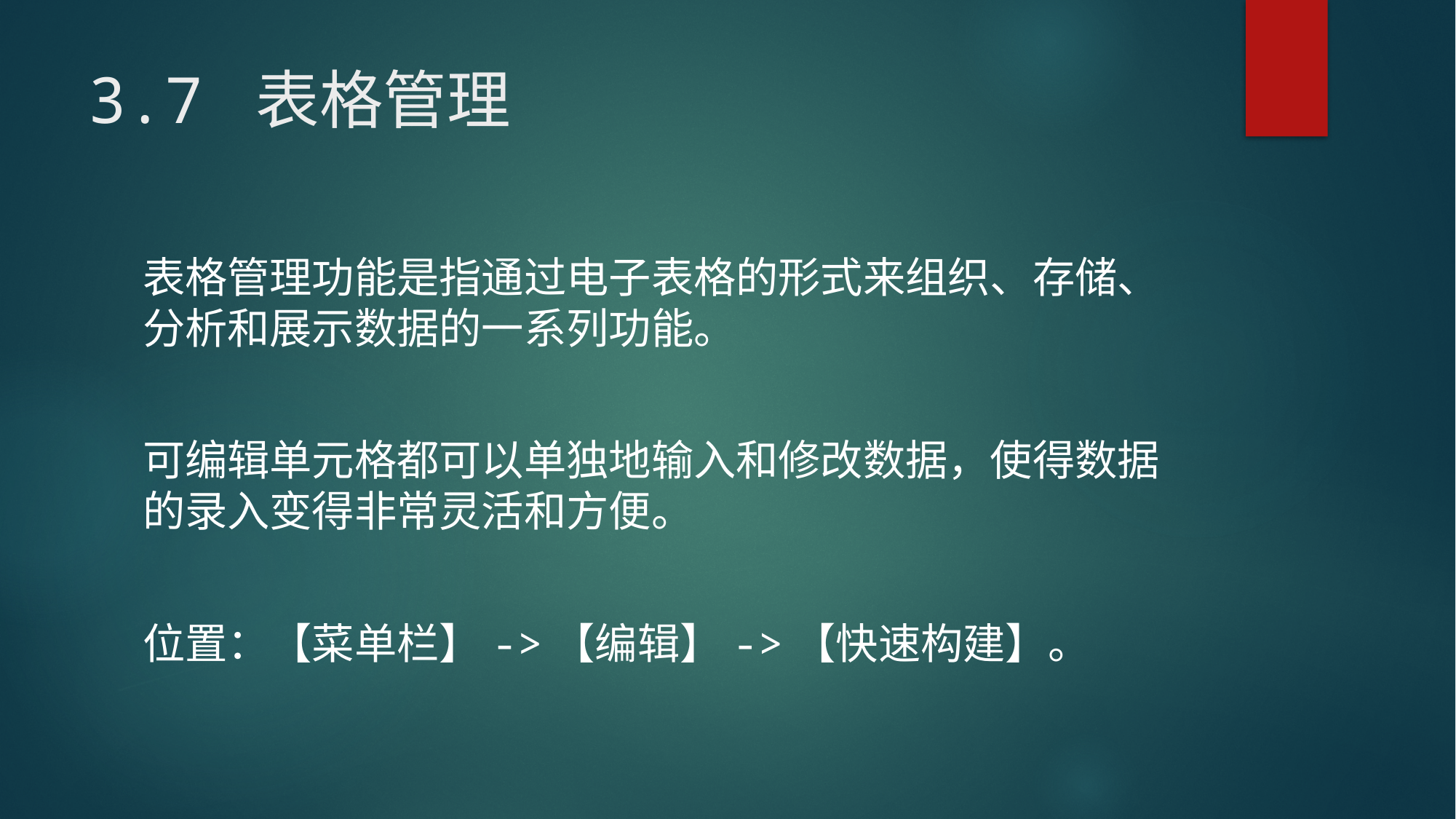

# 3.7 表格管理
表格管理功能是指通过电子表格的形式来组织、存储、分析和展示数据的一系列功能。

可编辑单元格都可以单独地输入和修改数据，使得数据的录入变得非常灵活和方便。

位置：【菜单栏】->【编辑】->【快速构建】。